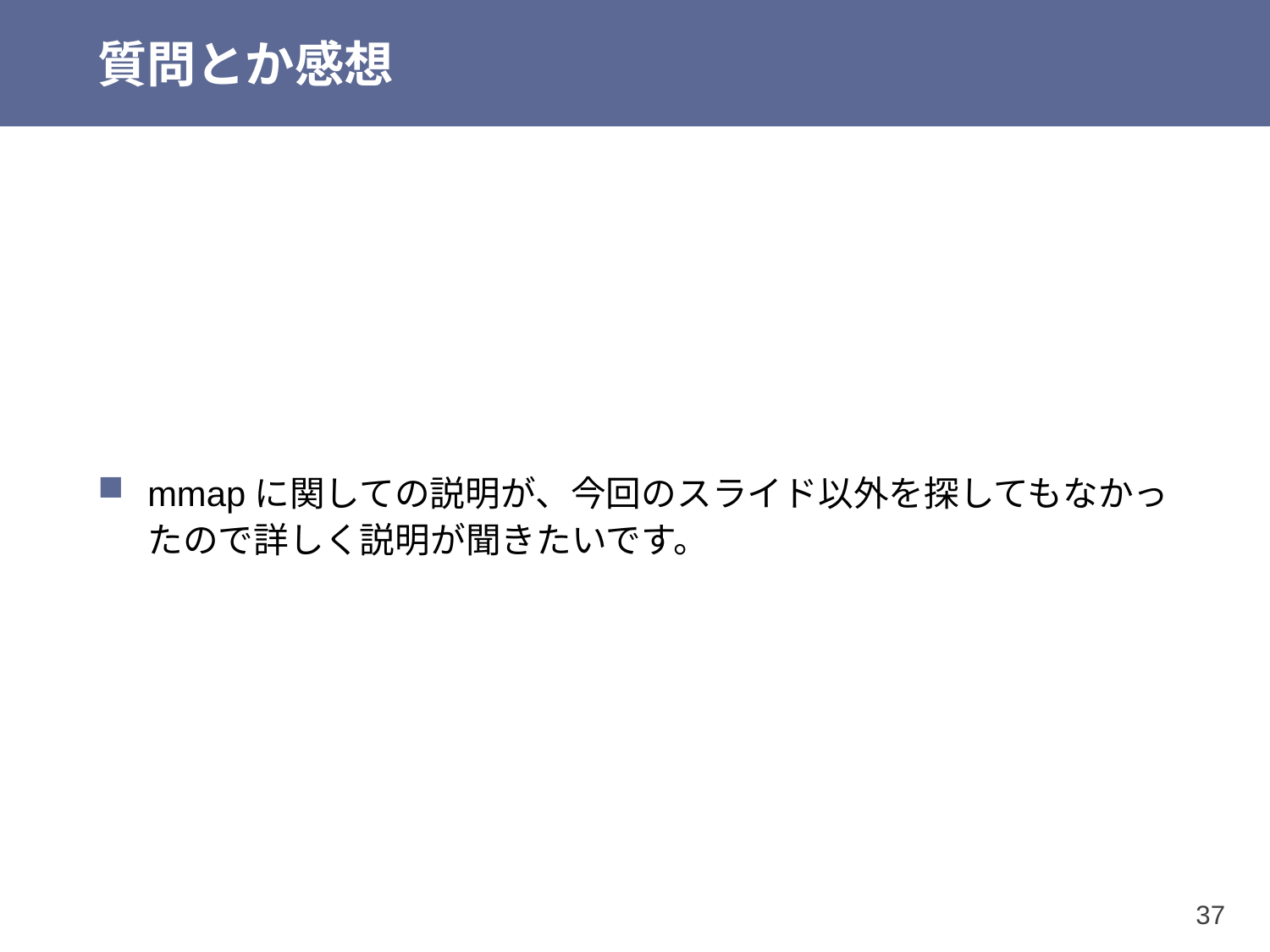

# 質問とか感想
mmapに関しての説明が、今回のスライド以外を探してもなかったので詳しく説明が聞きたいです。